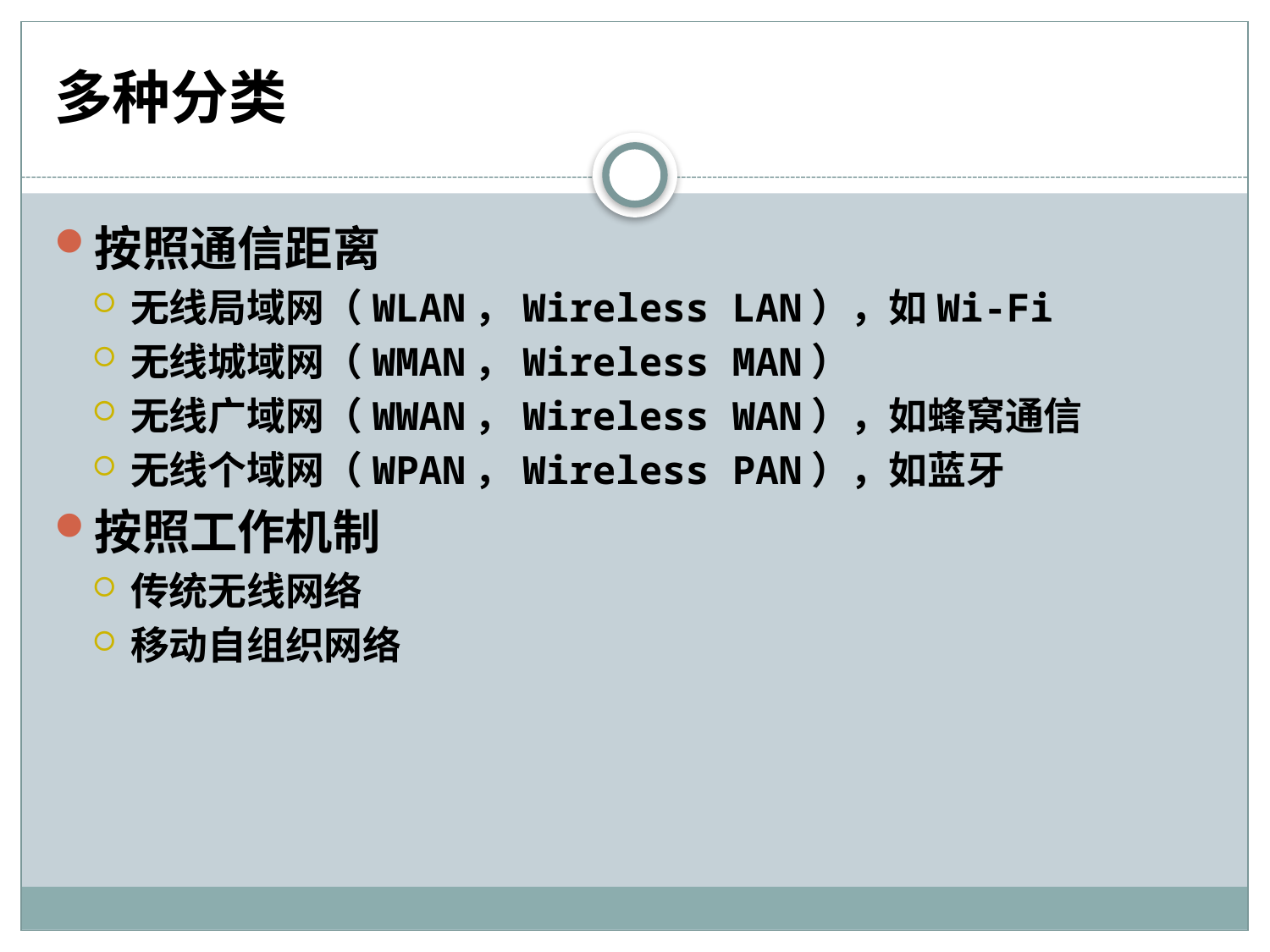

# 多种分类
按照通信距离
无线局域网（WLAN，Wireless LAN），如Wi-Fi
无线城域网（WMAN，Wireless MAN）
无线广域网（WWAN，Wireless WAN），如蜂窝通信
无线个域网（WPAN，Wireless PAN），如蓝牙
按照工作机制
传统无线网络
移动自组织网络